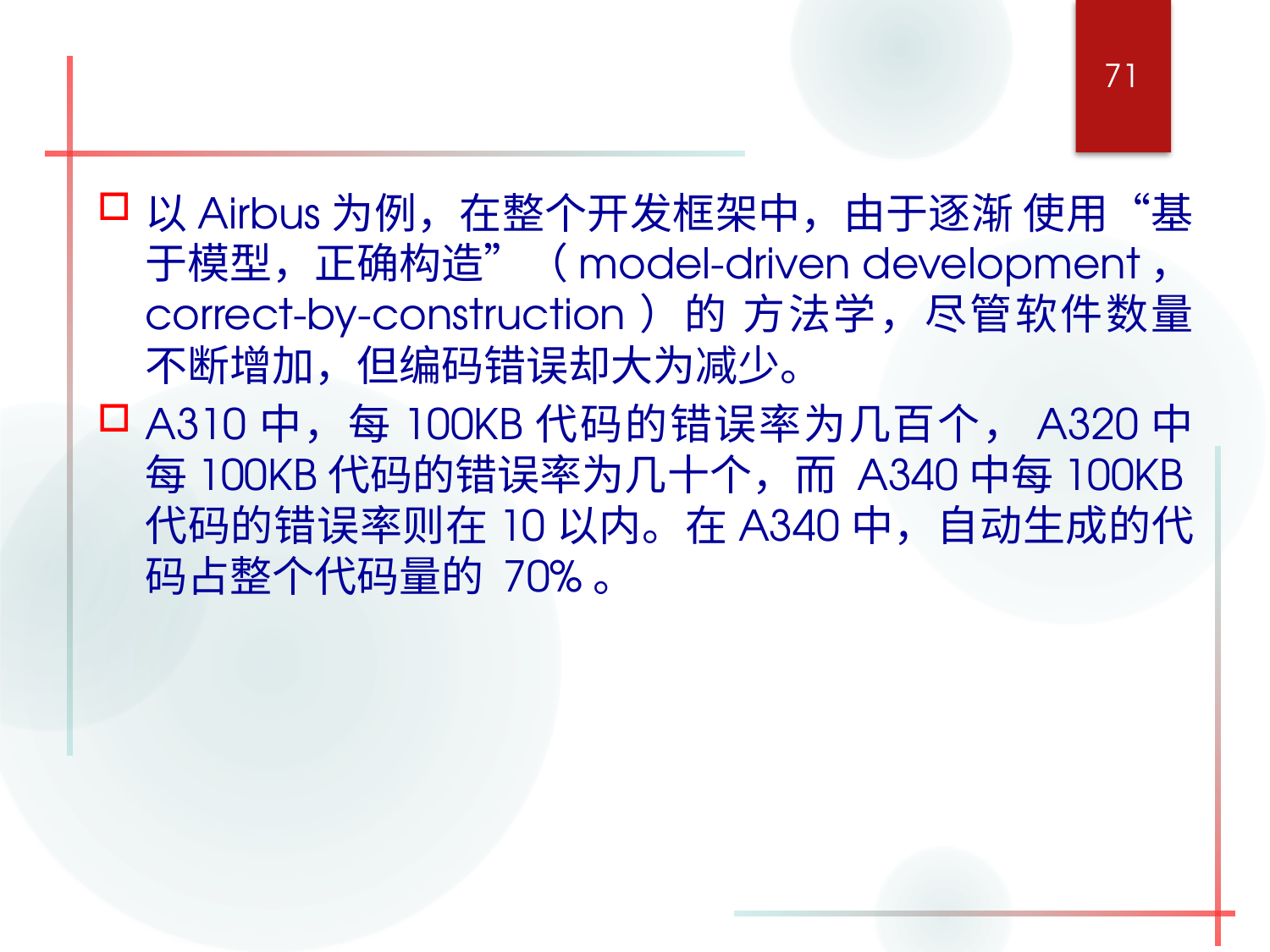

71
以Airbus为例，在整个开发框架中，由于逐渐 使用“基于模型，正确构造”（model-driven development，correct-by-construction）的 方法学，尽管软件数量不断增加，但编码错误却大为减少。
A310中，每100KB代码的错误率为几百个，A320中每100KB代码的错误率为几十个，而 A340中每100KB代码的错误率则在10以内。在A340中，自动生成的代码占整个代码量的 70%。